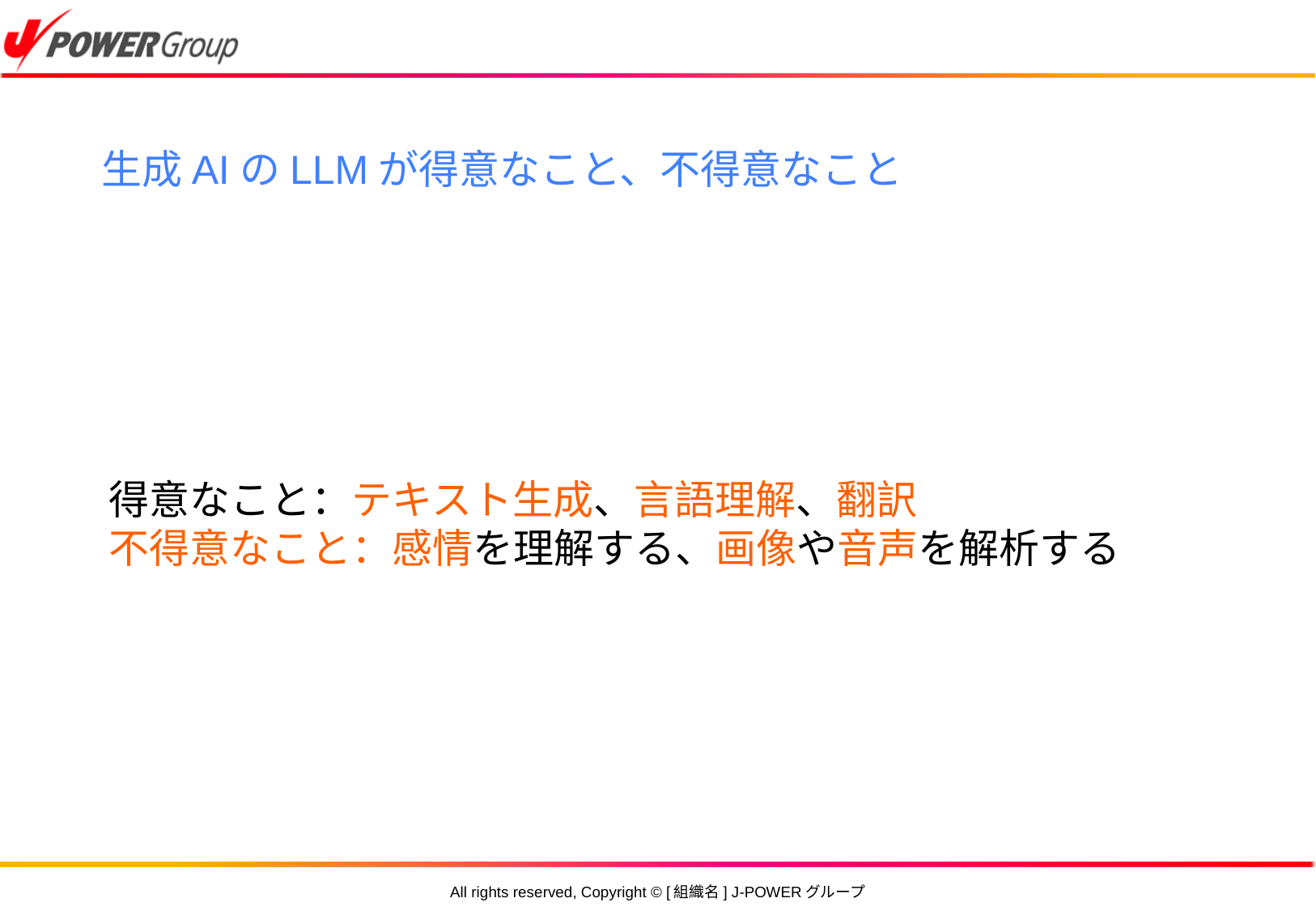

# 生成AIのLLMが得意なこと、不得意なこと
得意なこと：テキスト生成、言語理解、翻訳
不得意なこと：感情を理解する、画像や音声を解析する